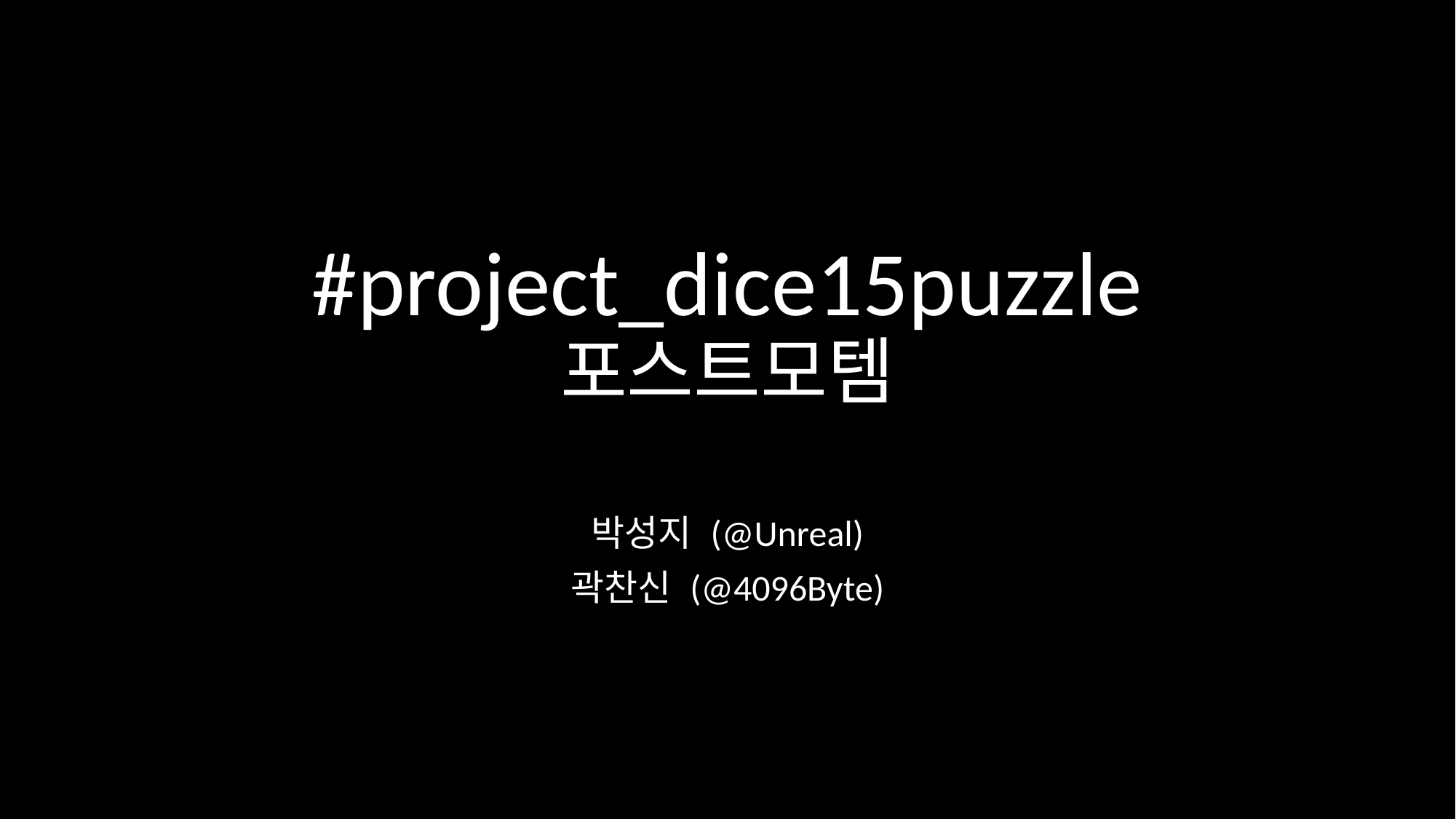

# #project_dice15puzzle 포스트모템
박성지 (@Unreal)
곽찬신 (@4096Byte)